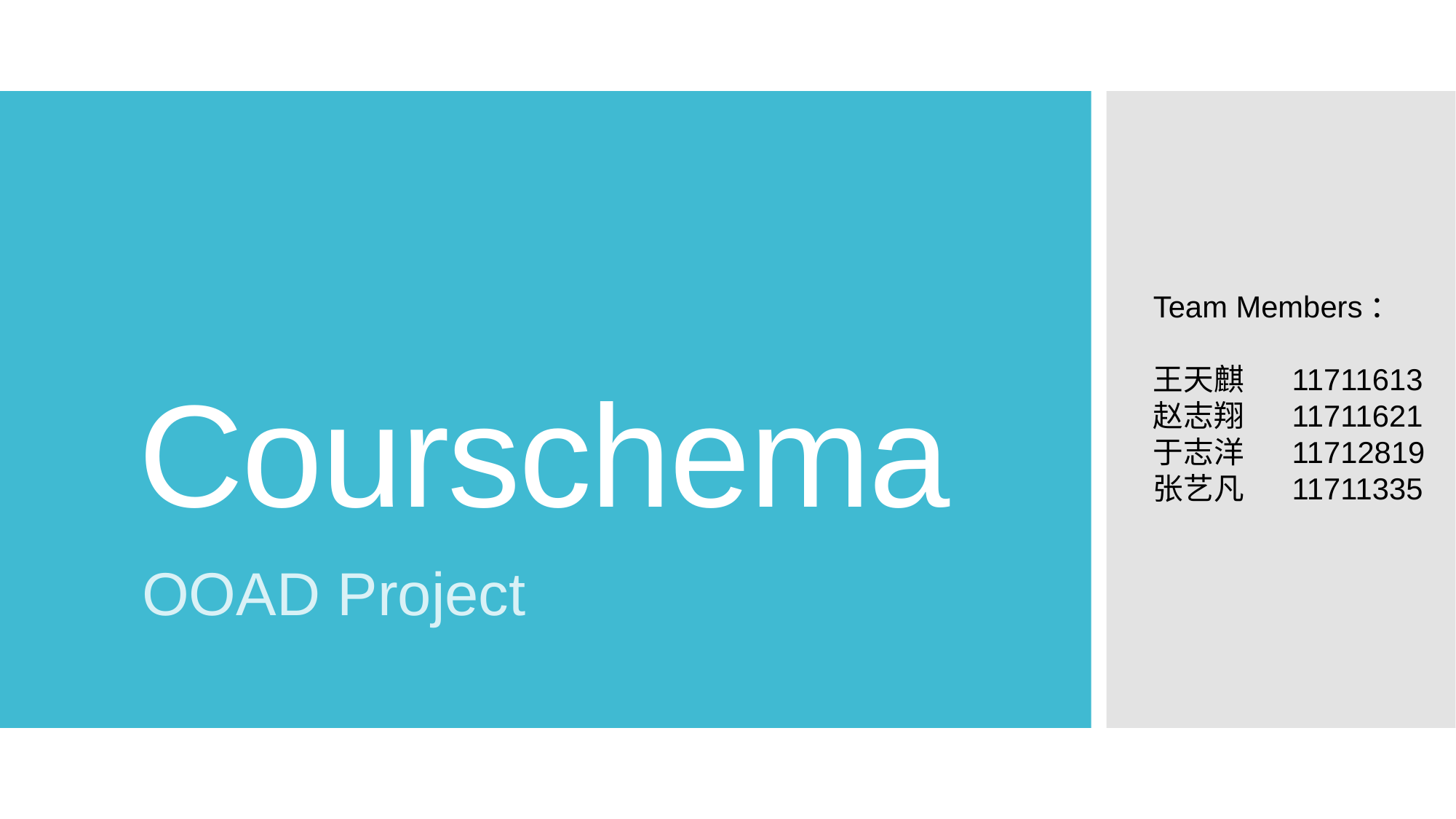

# Courschema
Team Members：

王天麒      11711613
赵志翔      11711621
于志洋      11712819
张艺凡      11711335

OOAD Project